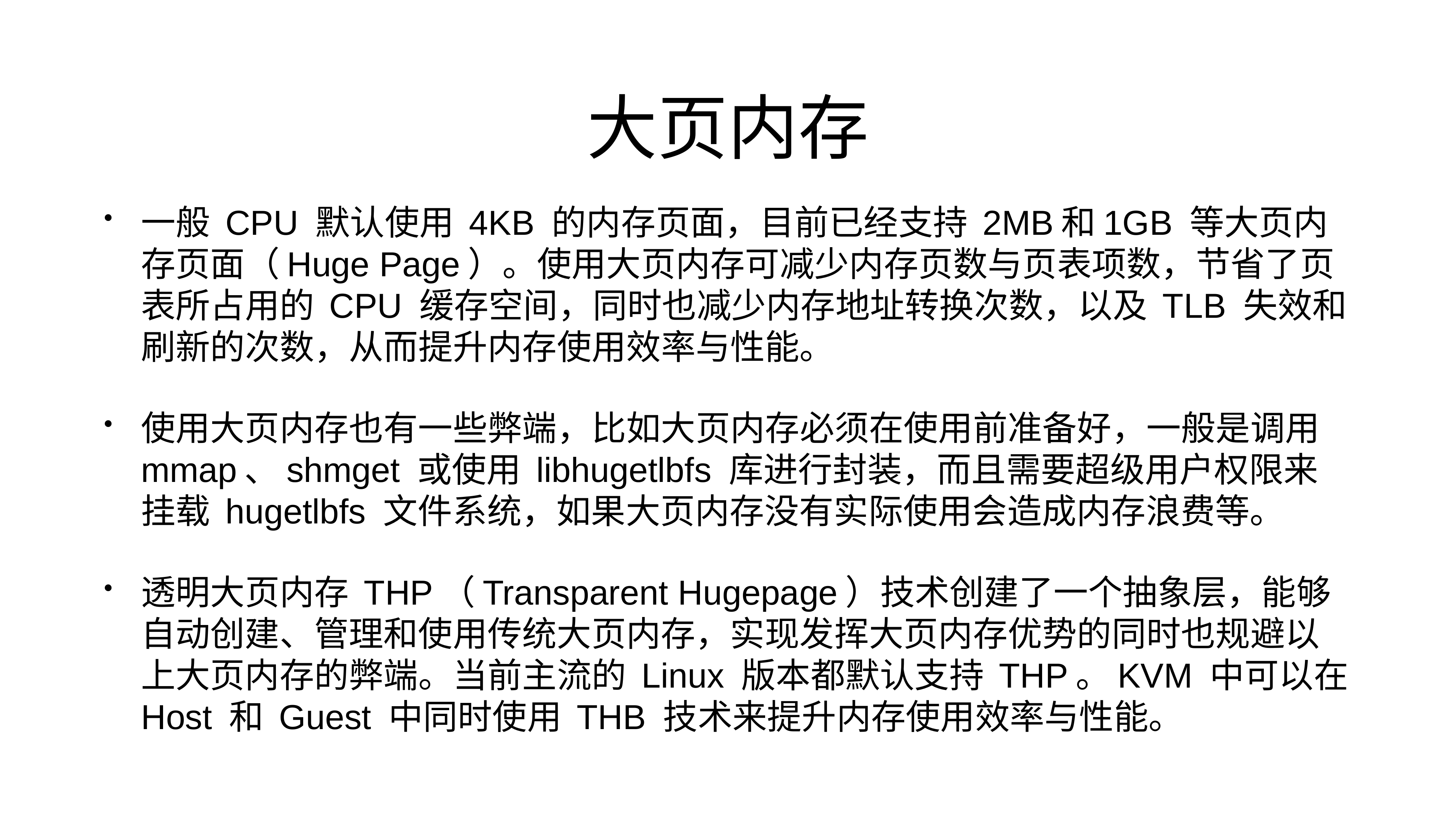

# 大页内存
一般 CPU 默认使用 4KB 的内存页面，目前已经支持 2MB和1GB 等大页内存页面（Huge Page）。使用大页内存可减少内存页数与页表项数，节省了页表所占用的 CPU 缓存空间，同时也减少内存地址转换次数，以及 TLB 失效和刷新的次数，从而提升内存使用效率与性能。
使用大页内存也有一些弊端，比如大页内存必须在使用前准备好，一般是调用 mmap、shmget 或使用 libhugetlbfs 库进行封装，而且需要超级用户权限来挂载 hugetlbfs 文件系统，如果大页内存没有实际使用会造成内存浪费等。
透明大页内存 THP（Transparent Hugepage）技术创建了一个抽象层，能够自动创建、管理和使用传统大页内存，实现发挥大页内存优势的同时也规避以上大页内存的弊端。当前主流的 Linux 版本都默认支持 THP。KVM 中可以在 Host 和 Guest 中同时使用 THB 技术来提升内存使用效率与性能。